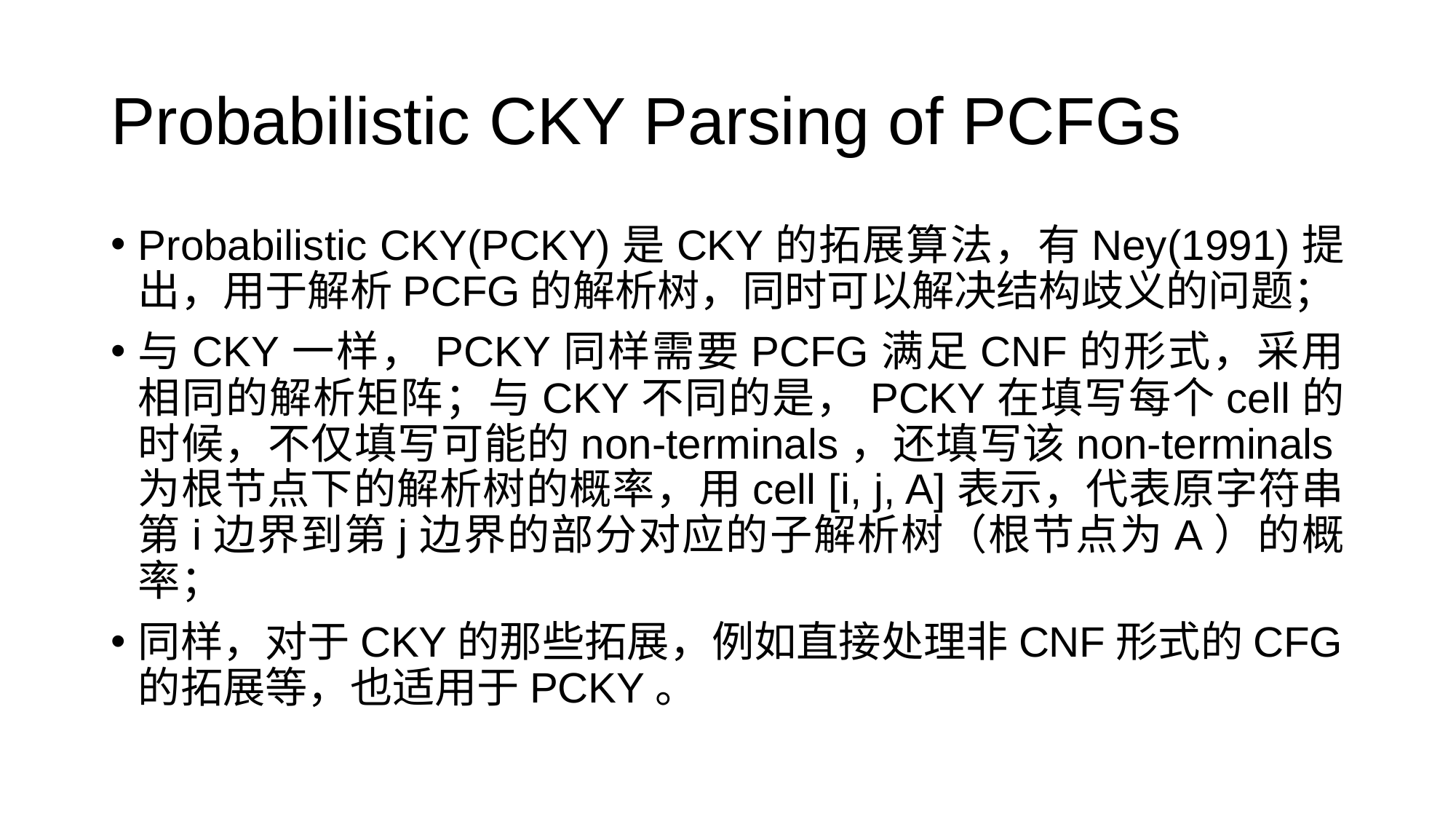

# Probabilistic CKY Parsing of PCFGs
Probabilistic CKY(PCKY)是CKY的拓展算法，有Ney(1991)提出，用于解析PCFG的解析树，同时可以解决结构歧义的问题；
与CKY一样，PCKY同样需要PCFG满足CNF的形式，采用相同的解析矩阵；与CKY不同的是，PCKY在填写每个cell的时候，不仅填写可能的non-terminals，还填写该non-terminals为根节点下的解析树的概率，用cell [i, j, A]表示，代表原字符串第i边界到第j边界的部分对应的子解析树（根节点为A）的概率；
同样，对于CKY的那些拓展，例如直接处理非CNF形式的CFG的拓展等，也适用于PCKY。